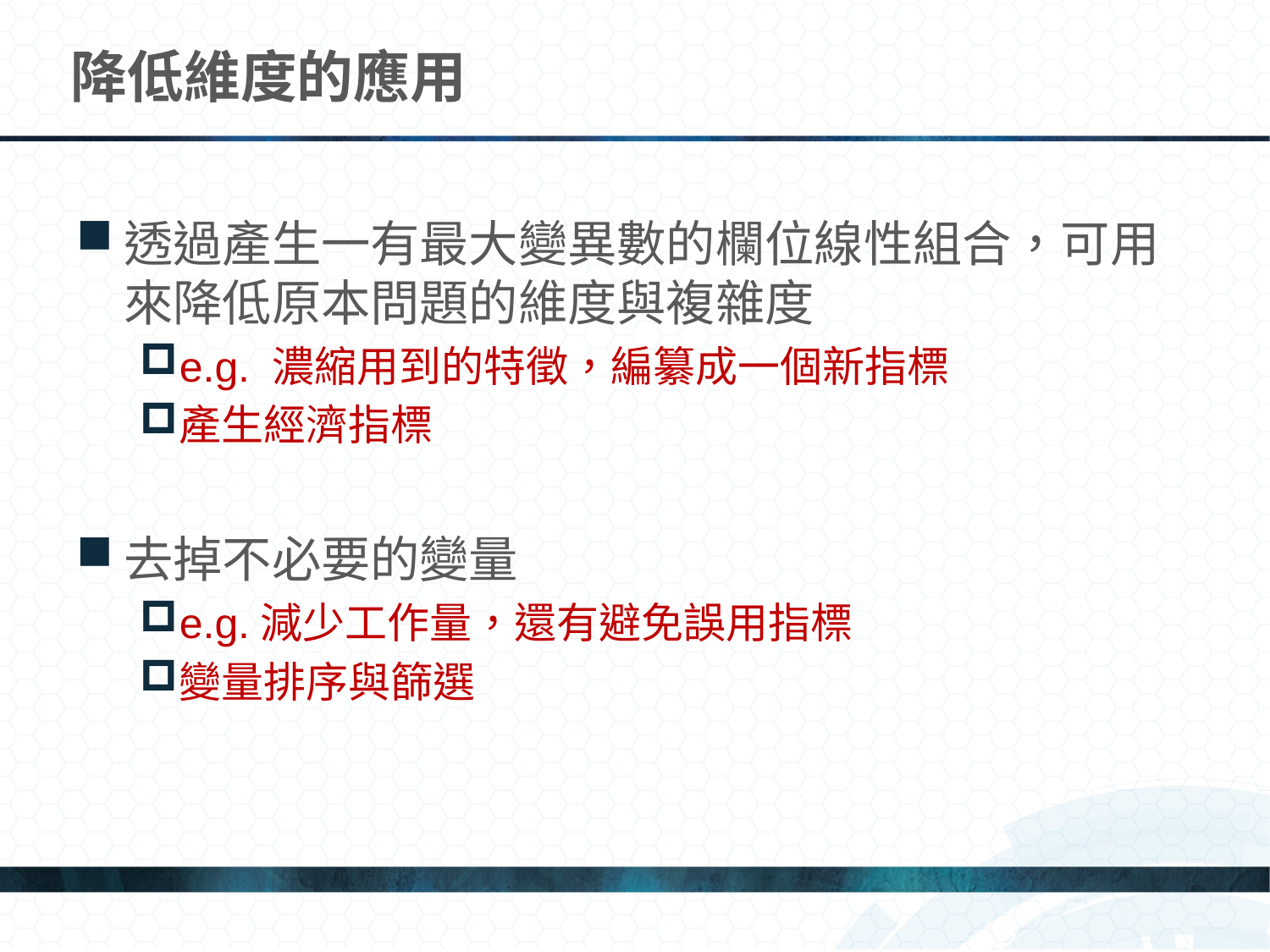

# 降低維度的應用
透過產生一有最大變異數的欄位線性組合，可用來降低原本問題的維度與複雜度
e.g. 濃縮用到的特徵，編纂成一個新指標
產生經濟指標

去掉不必要的變量
e.g.減少工作量，還有避免誤用指標
變量排序與篩選